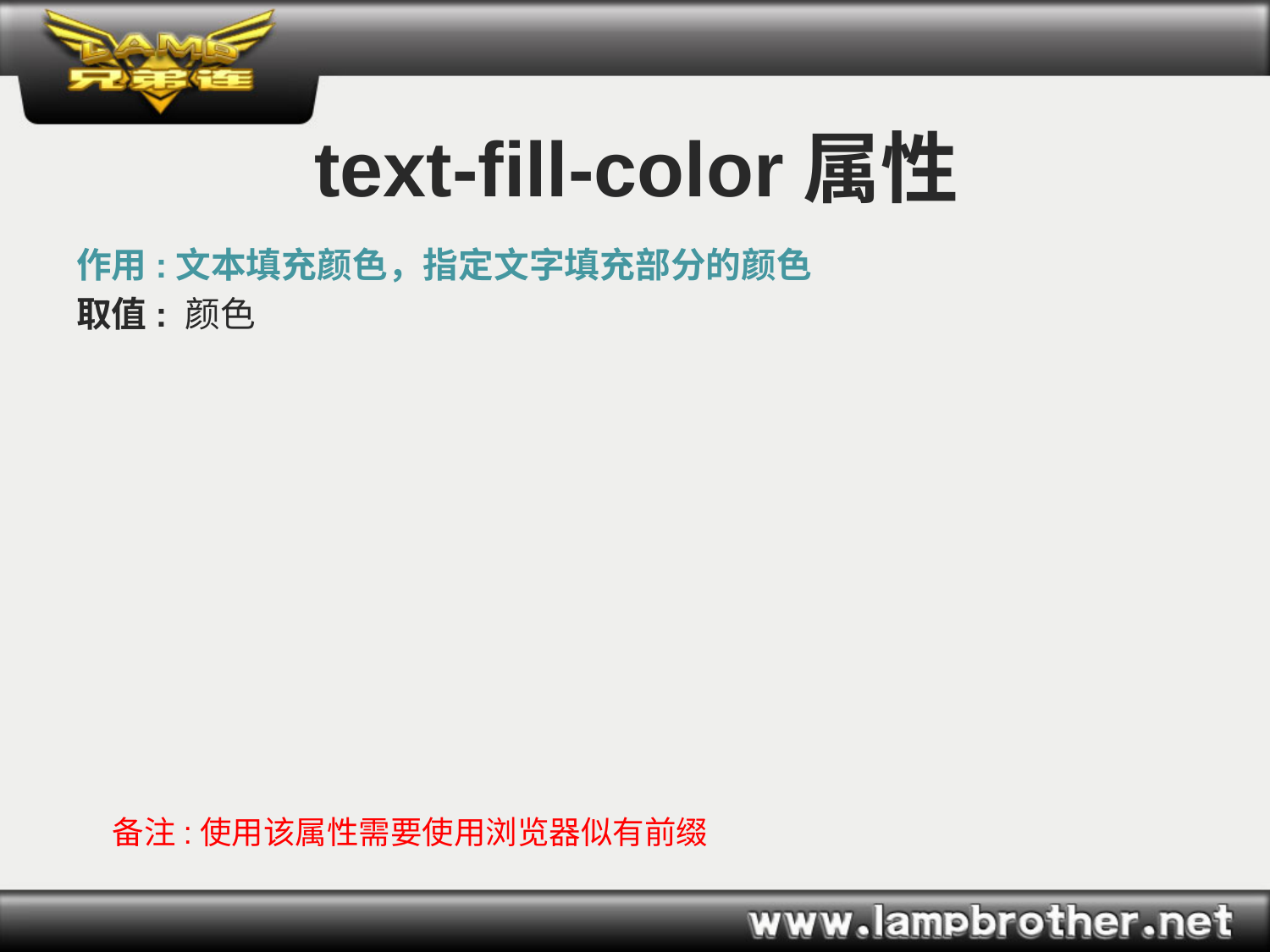

# text-fill-color属性
作用:文本填充颜色，指定文字填充部分的颜色
取值: 颜色
备注:使用该属性需要使用浏览器似有前缀